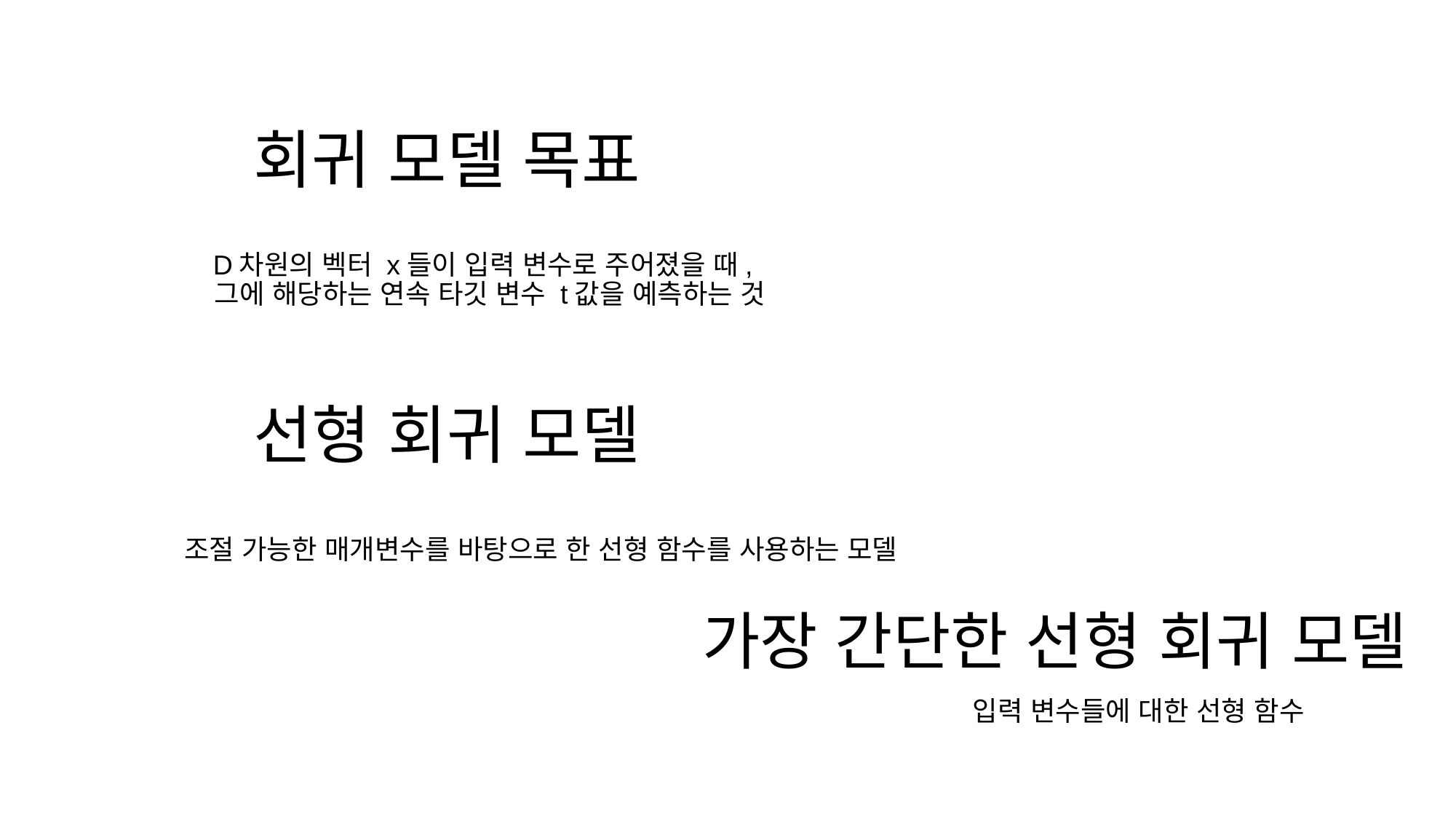

회귀 모델 목표
# D차원의 벡터 x들이 입력 변수로 주어졌을 때, 그에 해당하는 연속 타깃 변수 t값을 예측하는 것
선형 회귀 모델
조절 가능한 매개변수를 바탕으로 한 선형 함수를 사용하는 모델
가장 간단한 선형 회귀 모델
입력 변수들에 대한 선형 함수